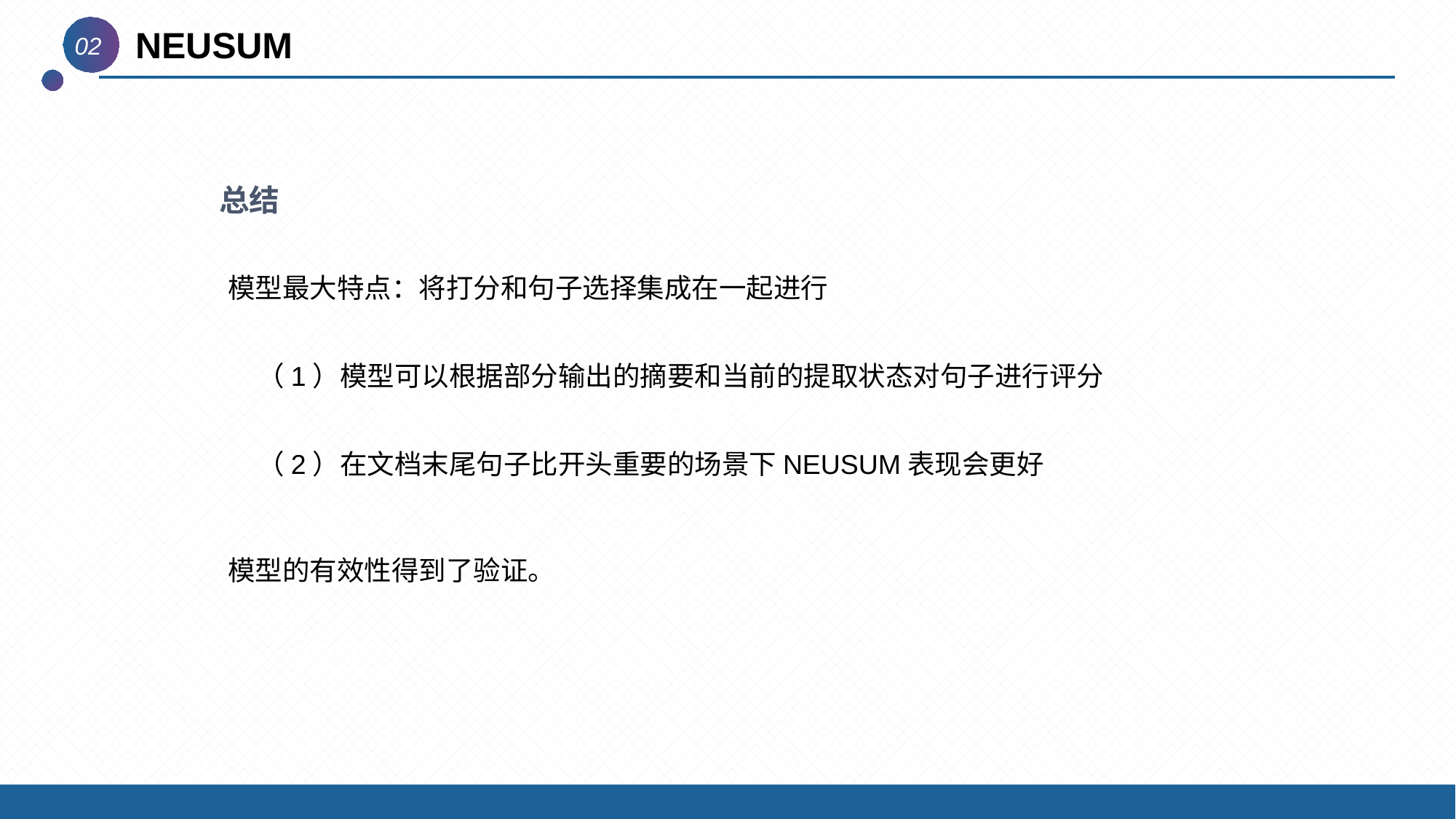

在文档末尾句子比开头重要的场景下NEUSUM表现会更好
NEUSUM

02

总结
模型最大特点：将打分和句子选择集成在一起进行
（1）模型可以根据部分输出的摘要和当前的提取状态对句子进行评分
（2）在文档末尾句子比开头重要的场景下NEUSUM表现会更好
模型的有效性得到了验证。